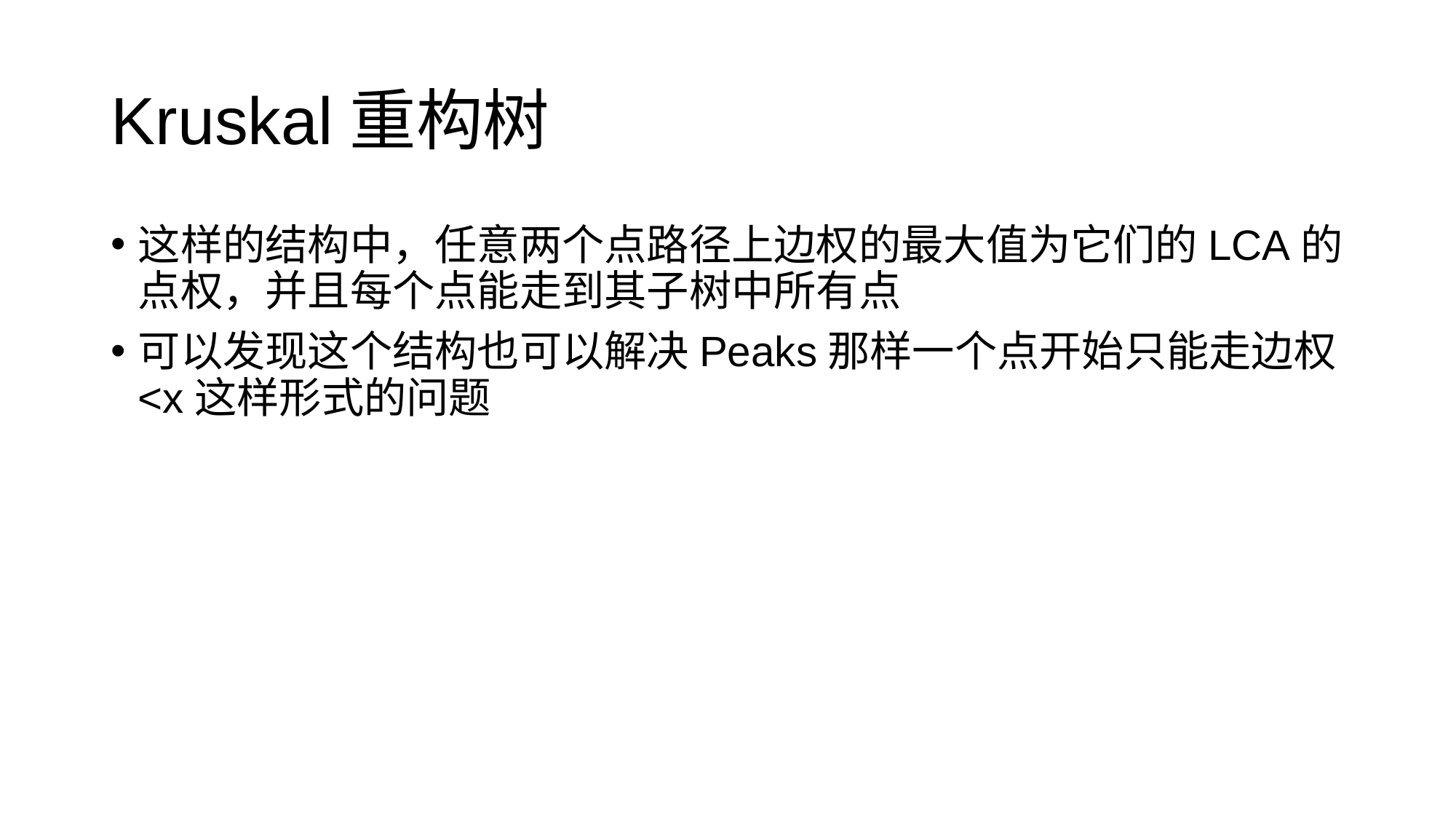

# Kruskal重构树
这样的结构中，任意两个点路径上边权的最大值为它们的LCA的点权，并且每个点能走到其子树中所有点
可以发现这个结构也可以解决Peaks那样一个点开始只能走边权<x这样形式的问题